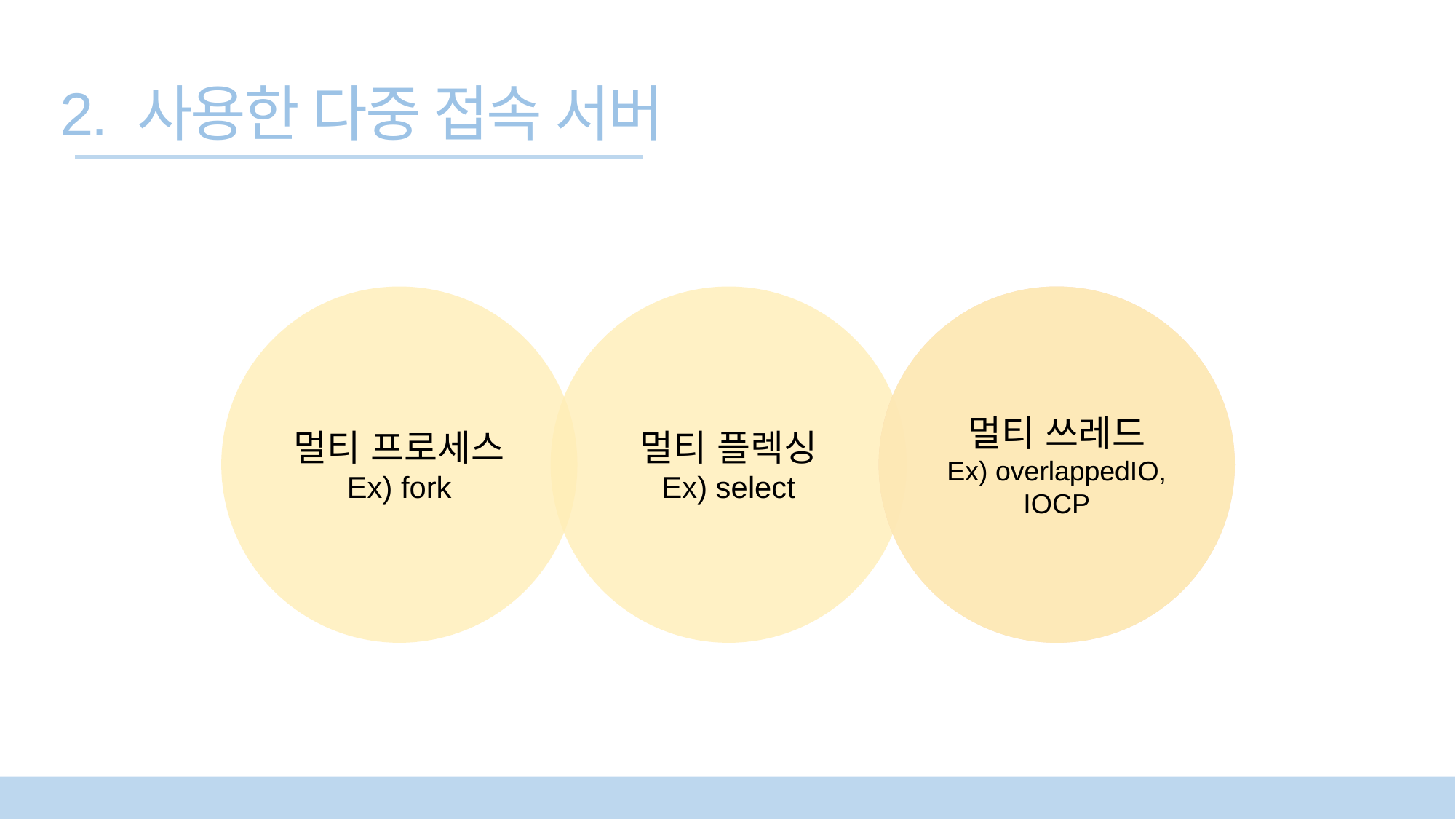

2. 사용한 다중 접속 서버
멀티 프로세스
Ex) fork
멀티 플렉싱
Ex) select
멀티 쓰레드
Ex) overlappedIO,
IOCP
멀티 쓰레드
Ex) overlappedIO,
IOCP